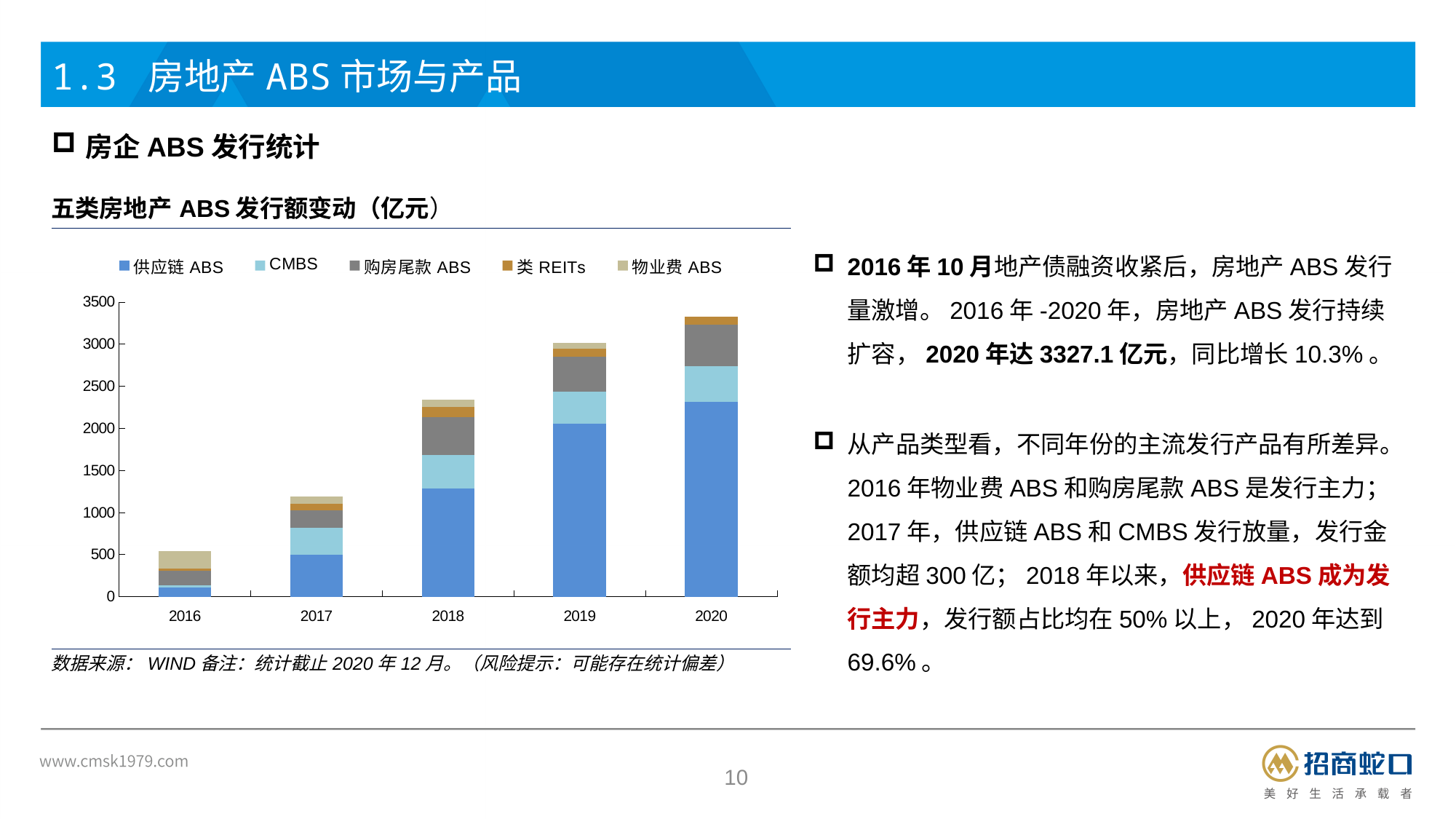

1.3 房地产ABS市场与产品
房企ABS发行统计
| 五类房地产ABS发行额变动（亿元） |
| --- |
|  |
| 数据来源：WIND备注：统计截止2020年12月。（风险提示：可能存在统计偏差） |

### Chart

| Category | 供应链ABS | CMBS | 购房尾款ABS | 类REITs | 物业费ABS |
|---|---|---|---|---|---|
| 2016 | 104.637963 | 31.5 | 168.3164 | 27.3 | 208.1056 |
| 2017 | 496.20529 | 319.62 | 207.635 | 77.46 | 88.591 |
| 2018 | 1280.925075 | 399.095 | 451.30775 | 117.8453 | 86.74 |
| 2019 | 2052.266711 | 379.335 | 416.094 | 94.31 | 73.8 |
| 2020 | 2317.7293 | 415.78 | 495.8 | 99.145 | 0.0 |
2016年10月地产债融资收紧后，房地产ABS发行量激增。2016年-2020年，房地产ABS发行持续扩容，2020年达3327.1亿元，同比增长10.3%。

从产品类型看，不同年份的主流发行产品有所差异。2016年物业费ABS和购房尾款ABS是发行主力；2017年，供应链ABS和CMBS发行放量，发行金额均超300亿；2018年以来，供应链ABS成为发行主力，发行额占比均在50%以上，2020年达到69.6%。